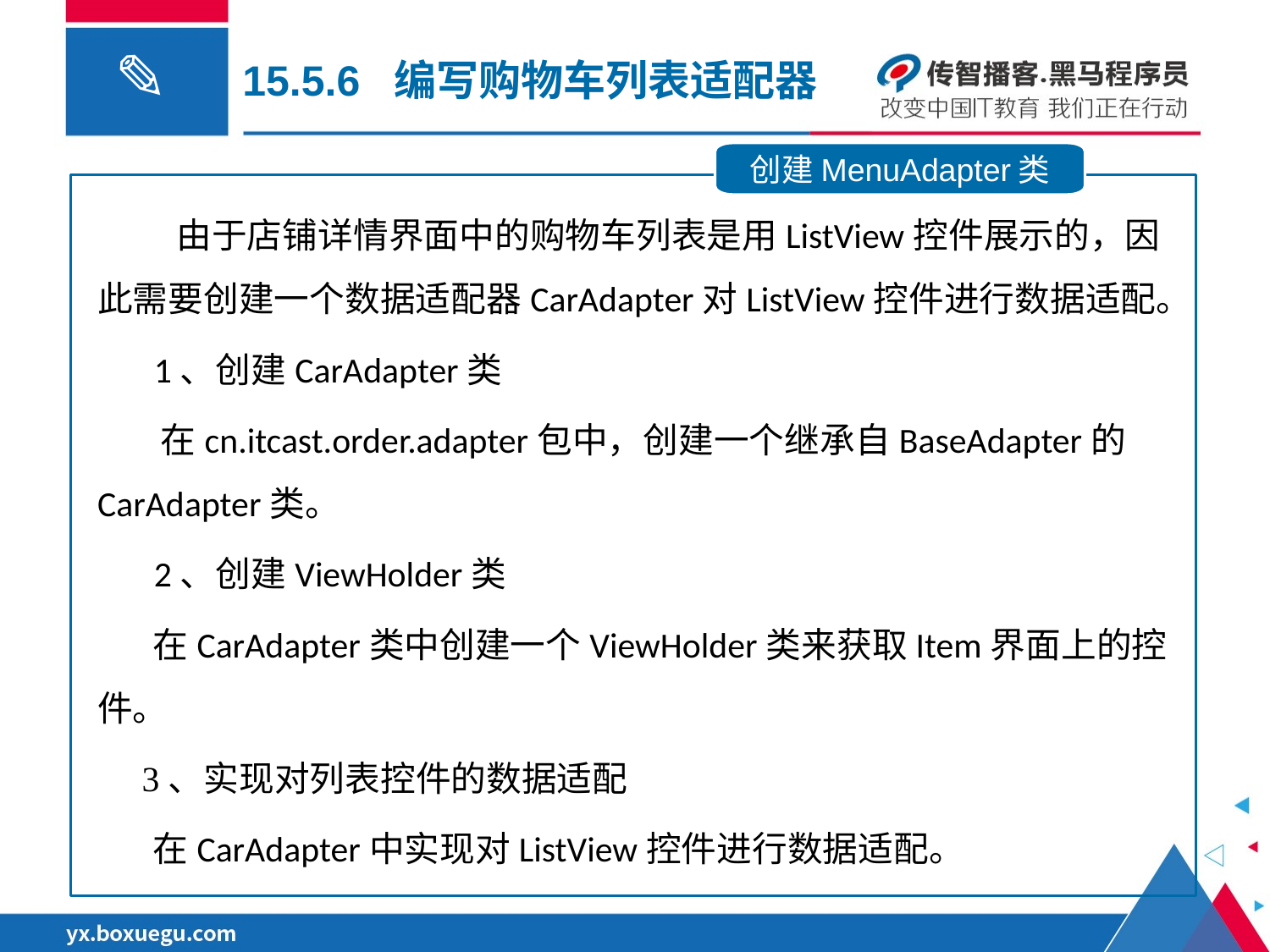

15.5.6  编写购物车列表适配器
创建MenuAdapter类

         由于店铺详情界面中的购物车列表是用ListView控件展示的，因此需要创建一个数据适配器CarAdapter对ListView控件进行数据适配。
       1、创建CarAdapter类
       在cn.itcast.order.adapter包中，创建一个继承自BaseAdapter的CarAdapter类。
       2、创建ViewHolder类
      在CarAdapter类中创建一个ViewHolder类来获取Item界面上的控件。
     3、实现对列表控件的数据适配
      在CarAdapter中实现对ListView控件进行数据适配。